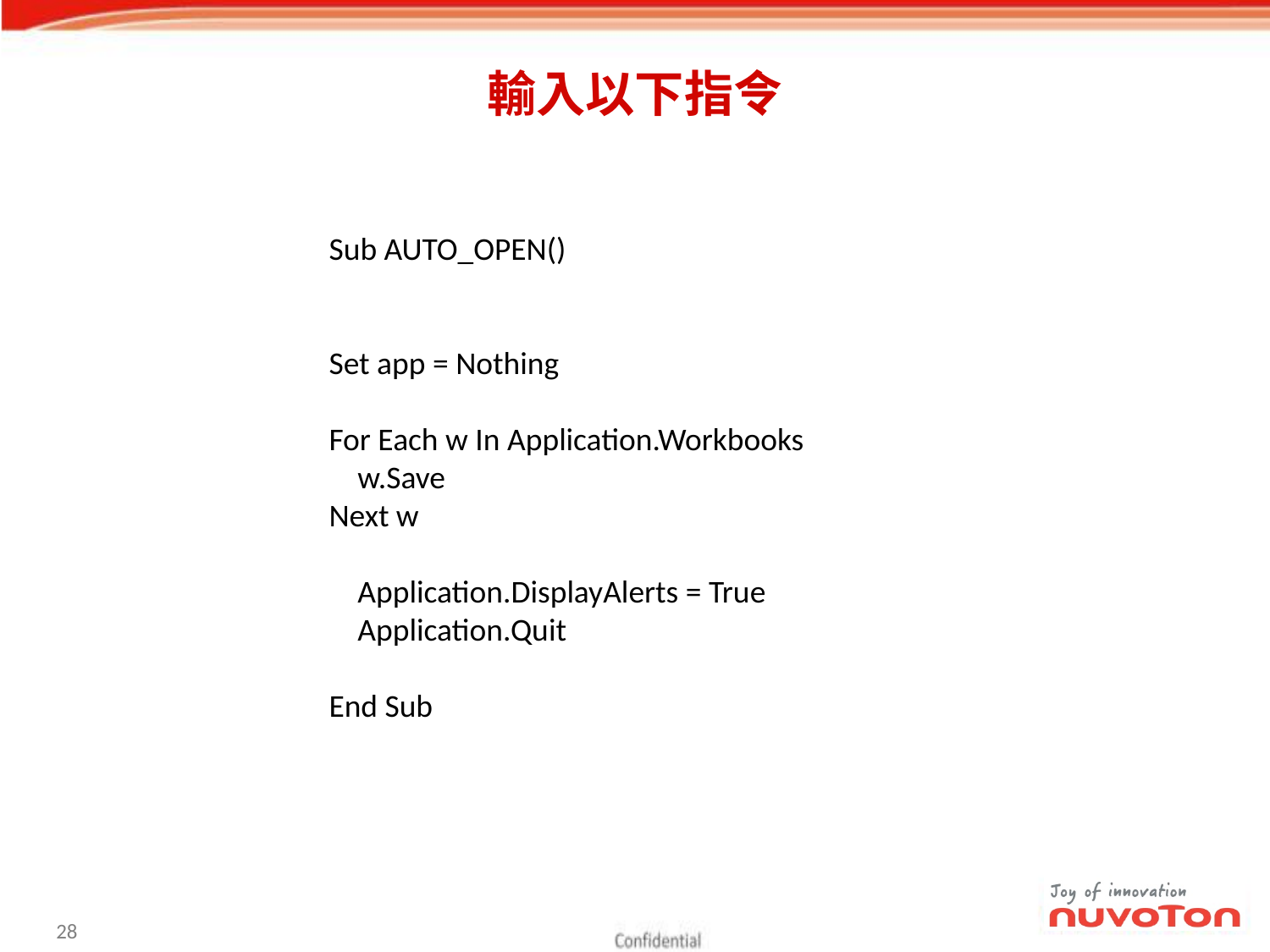

# 輸入以下指令
Sub AUTO_OPEN()

Set app = Nothing

For Each w In Application.Workbooks
    w.Save
Next w

    Application.DisplayAlerts = True
    Application.Quit

End Sub
28